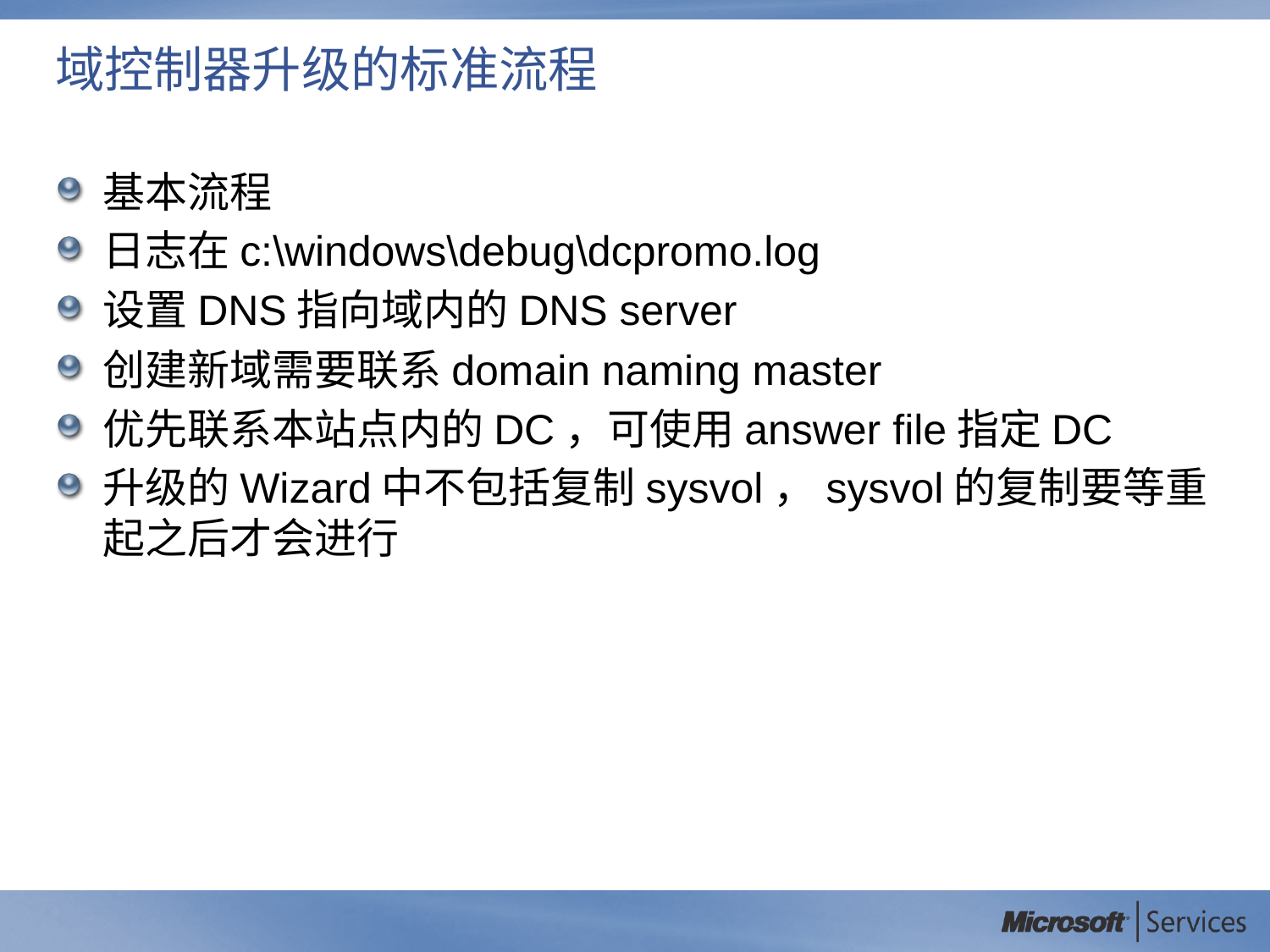

# 域控制器升级的标准流程
基本流程
日志在c:\windows\debug\dcpromo.log
设置DNS指向域内的DNS server
创建新域需要联系domain naming master
优先联系本站点内的DC，可使用answer file指定DC
升级的Wizard中不包括复制sysvol，sysvol的复制要等重起之后才会进行